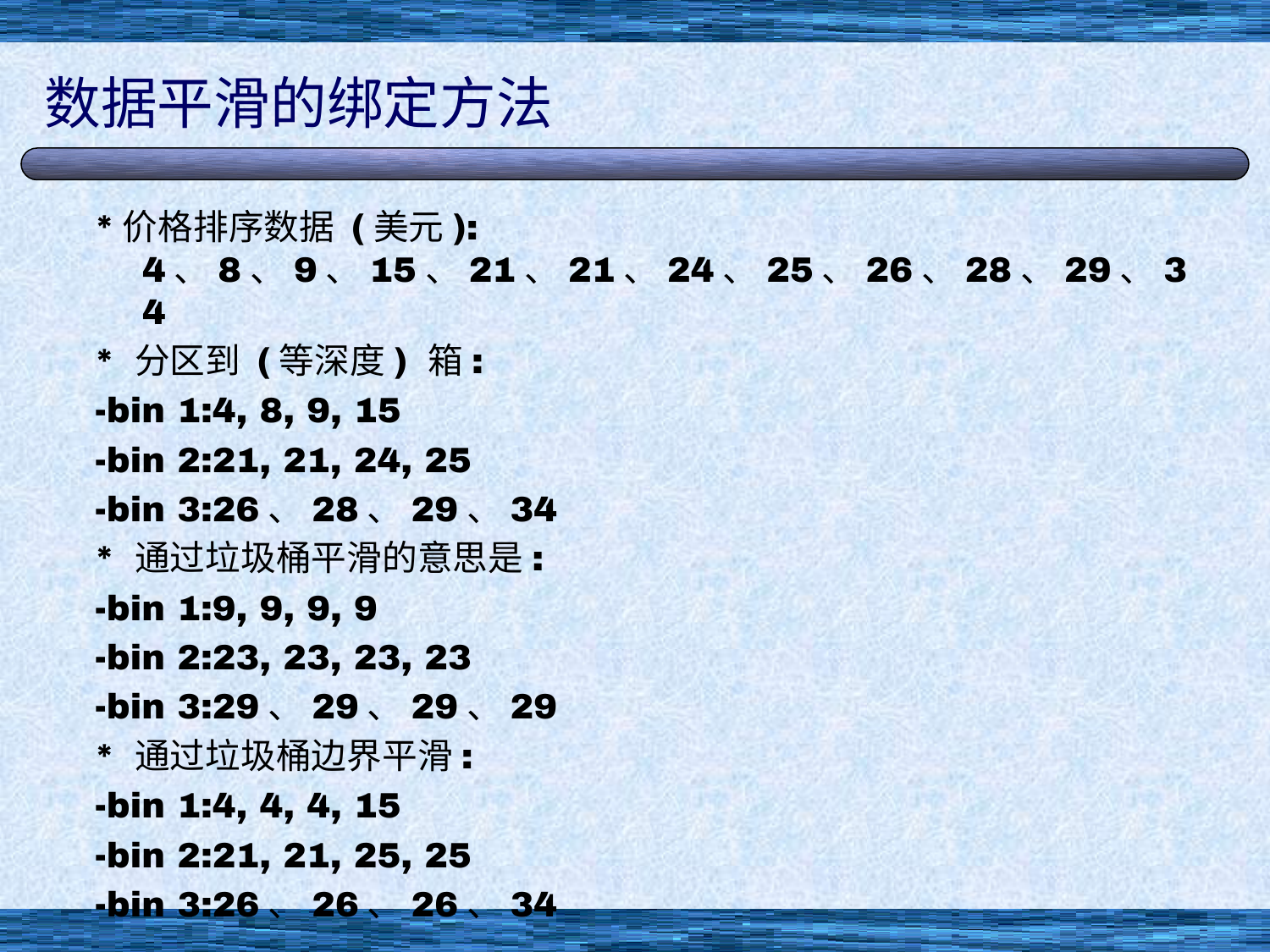

# 数据平滑的绑定方法
*价格排序数据 (美元): 4、8、9、15、21、21、24、25、26、28、29、34
* 分区到 (等深度) 箱:
-bin 1:4, 8, 9, 15
-bin 2:21, 21, 24, 25
-bin 3:26、28、29、34
* 通过垃圾桶平滑的意思是:
-bin 1:9, 9, 9, 9
-bin 2:23, 23, 23, 23
-bin 3:29、29、29、29
* 通过垃圾桶边界平滑:
-bin 1:4, 4, 4, 15
-bin 2:21, 21, 25, 25
-bin 3:26、26、26、34